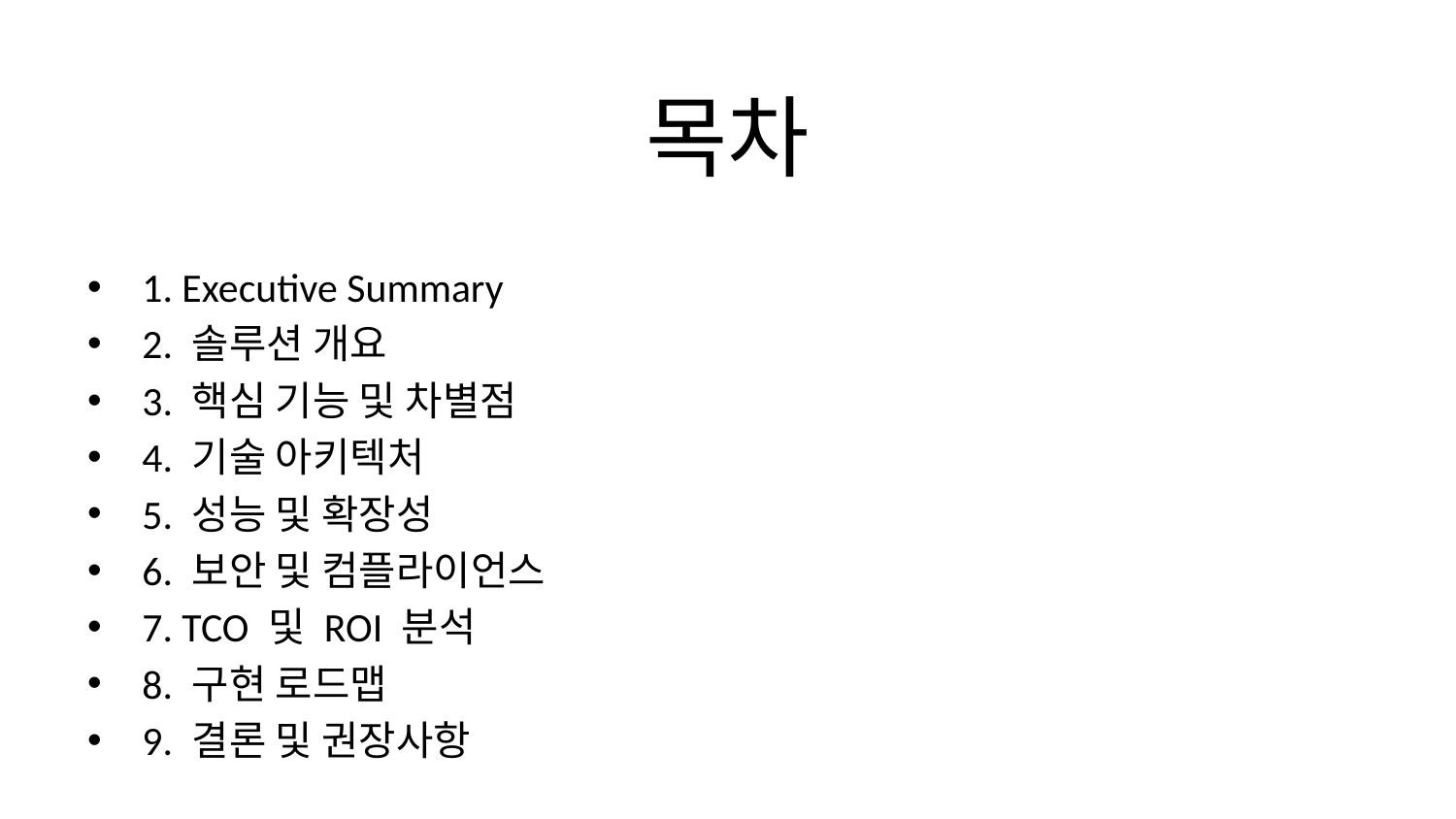

# 목차
1. Executive Summary
2. 솔루션 개요
3. 핵심 기능 및 차별점
4. 기술 아키텍처
5. 성능 및 확장성
6. 보안 및 컴플라이언스
7. TCO 및 ROI 분석
8. 구현 로드맵
9. 결론 및 권장사항